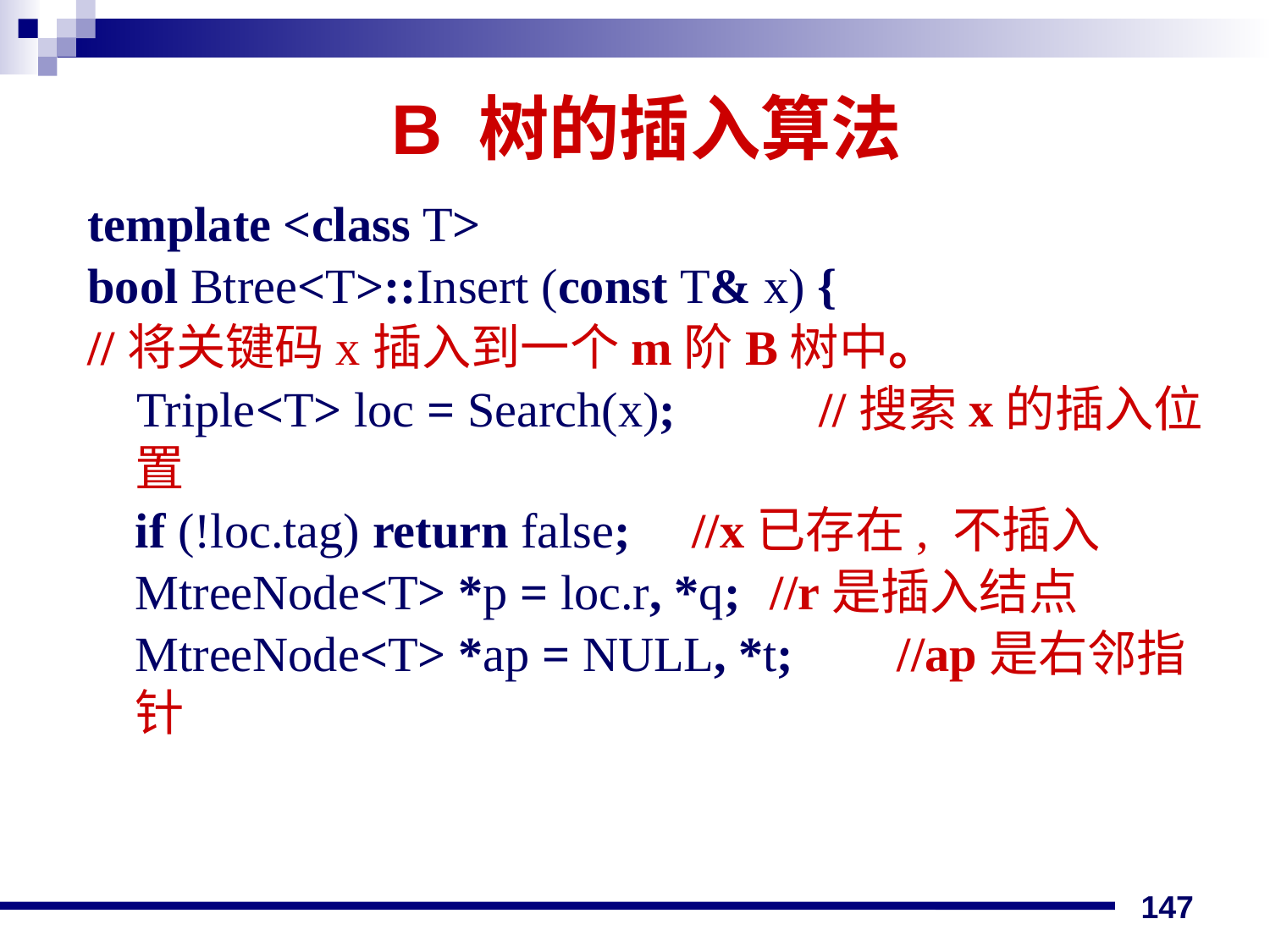

# B 树的插入算法
template <class T>
bool Btree<T>::Insert (const T& x) {
//将关键码x插入到一个m阶B树中。
    Triple<T> loc = Search(x);	    //搜索x的插入位置
	if (!loc.tag) return false;	    //x已存在, 不插入
	MtreeNode<T> *p = loc.r, *q;	//r是插入结点
	MtreeNode<T> *ap = NULL, *t;	//ap是右邻指针
147